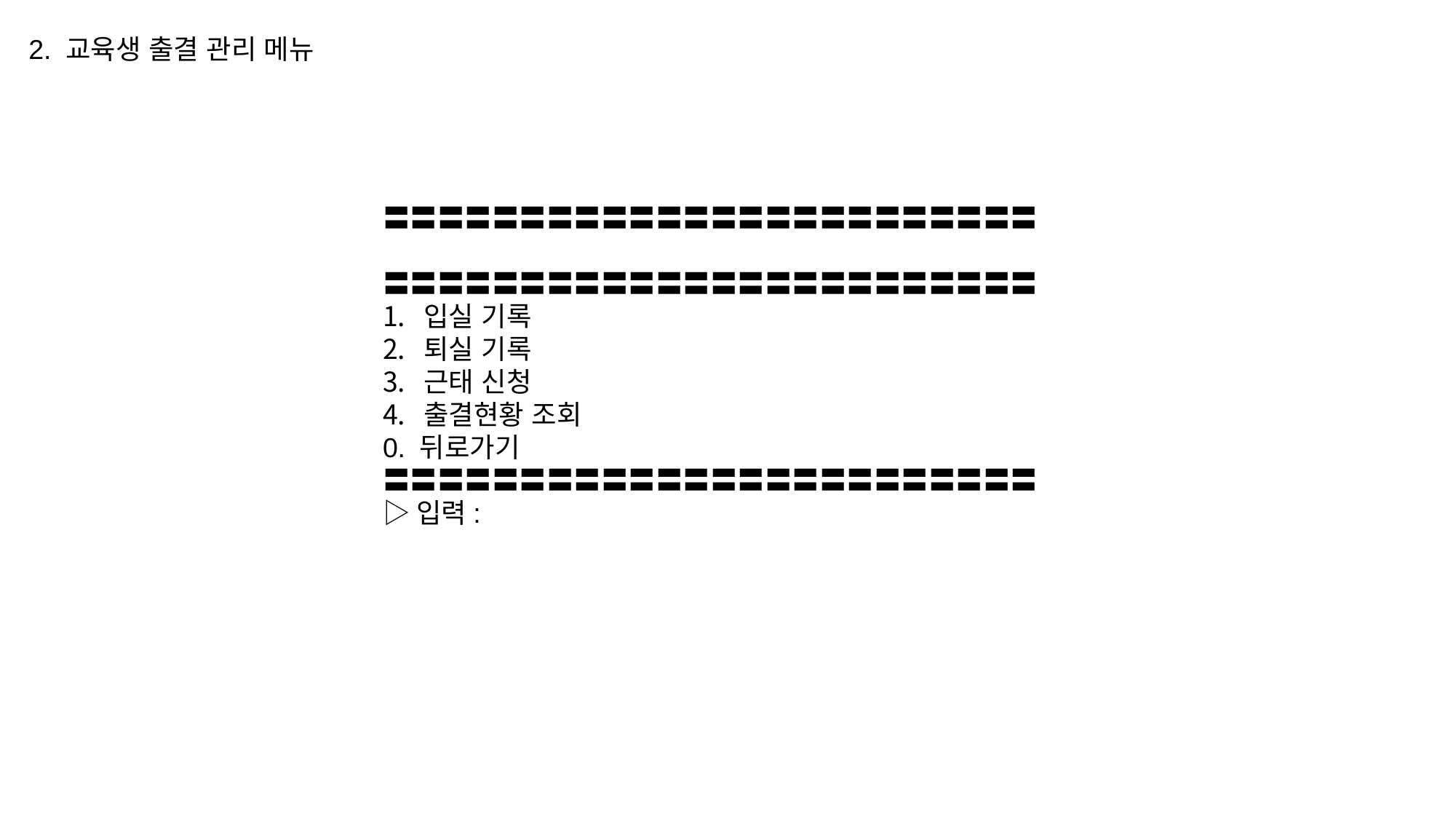

2. 교육생 출결 관리 메뉴
〓〓〓〓〓〓〓〓〓〓〓〓〓〓〓〓〓〓〓〓〓〓〓〓

〓〓〓〓〓〓〓〓〓〓〓〓〓〓〓〓〓〓〓〓〓〓〓〓
입실 기록
퇴실 기록
근태 신청
출결현황 조회
0. 뒤로가기
〓〓〓〓〓〓〓〓〓〓〓〓〓〓〓〓〓〓〓〓〓〓〓〓
▷입력: